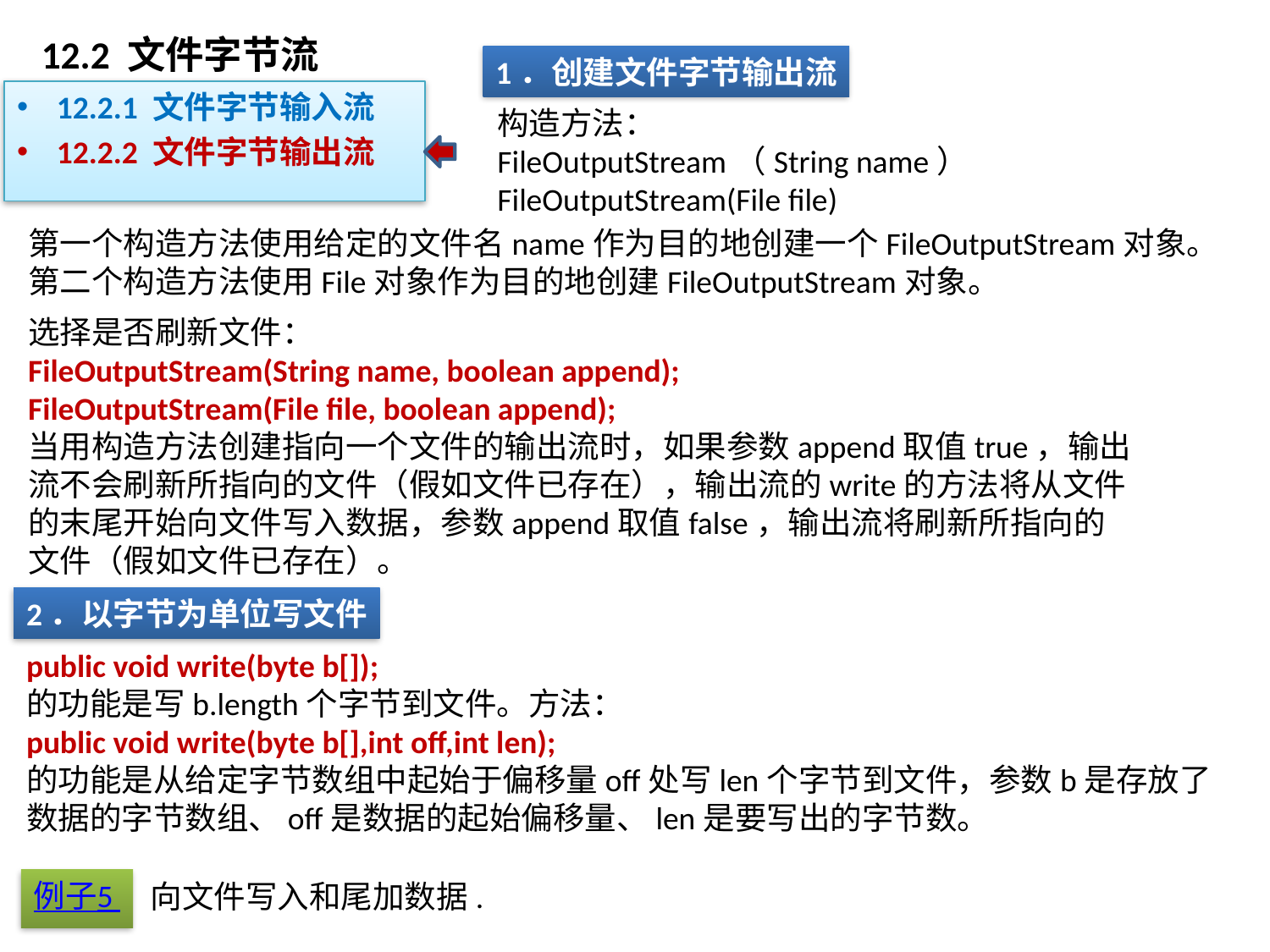

# 12.2 文件字节流
1．创建文件字节输出流
12.2.1 文件字节输入流
12.2.2 文件字节输出流
构造方法：
FileOutputStream（String name）
FileOutputStream(File file)

第一个构造方法使用给定的文件名name作为目的地创建一个FileOutputStream对象。第二个构造方法使用File对象作为目的地创建FileOutputStream对象。
选择是否刷新文件：
FileOutputStream(String name, boolean append);
FileOutputStream(File file, boolean append);
当用构造方法创建指向一个文件的输出流时，如果参数append取值true，输出流不会刷新所指向的文件（假如文件已存在），输出流的write的方法将从文件的末尾开始向文件写入数据，参数append取值false，输出流将刷新所指向的文件（假如文件已存在）。
2．以字节为单位写文件
public void write(byte b[]);
的功能是写b.length个字节到文件。方法：
public void write(byte b[],int off,int len);
的功能是从给定字节数组中起始于偏移量off处写len个字节到文件，参数b是存放了数据的字节数组、off是数据的起始偏移量、len是要写出的字节数。
例子5
向文件写入和尾加数据.